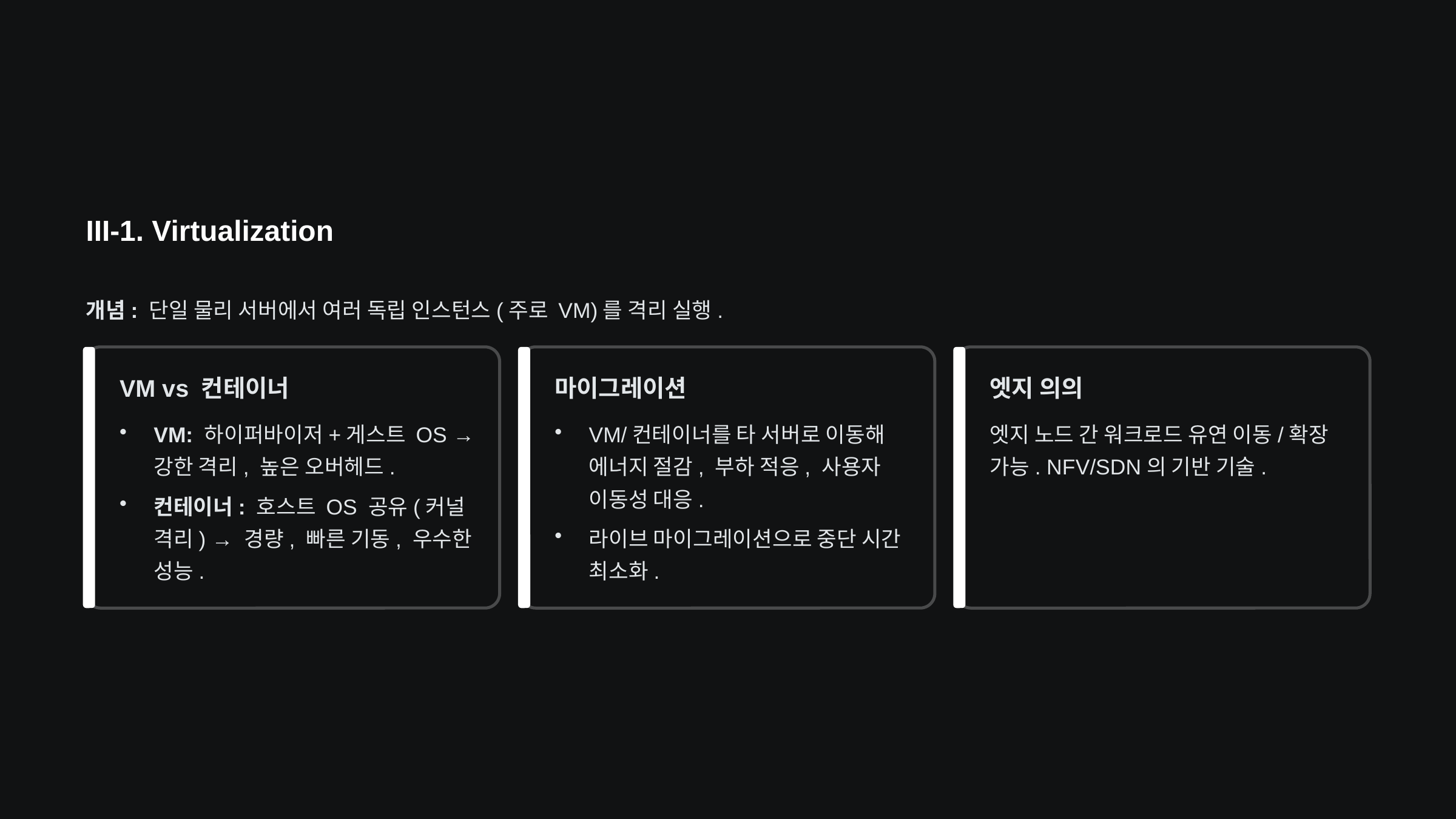

III-1. Virtualization
개념: 단일 물리 서버에서 여러 독립 인스턴스(주로 VM)를 격리 실행.

VM vs 컨테이너
마이그레이션
엣지 의의
VM: 하이퍼바이저+게스트 OS → 강한 격리, 높은 오버헤드.
VM/컨테이너를 타 서버로 이동해 에너지 절감, 부하 적응, 사용자 이동성 대응.
엣지 노드 간 워크로드 유연 이동/확장 가능. NFV/SDN의 기반 기술.
컨테이너: 호스트 OS 공유(커널 격리) → 경량, 빠른 기동, 우수한 성능.
라이브 마이그레이션으로 중단 시간 최소화.